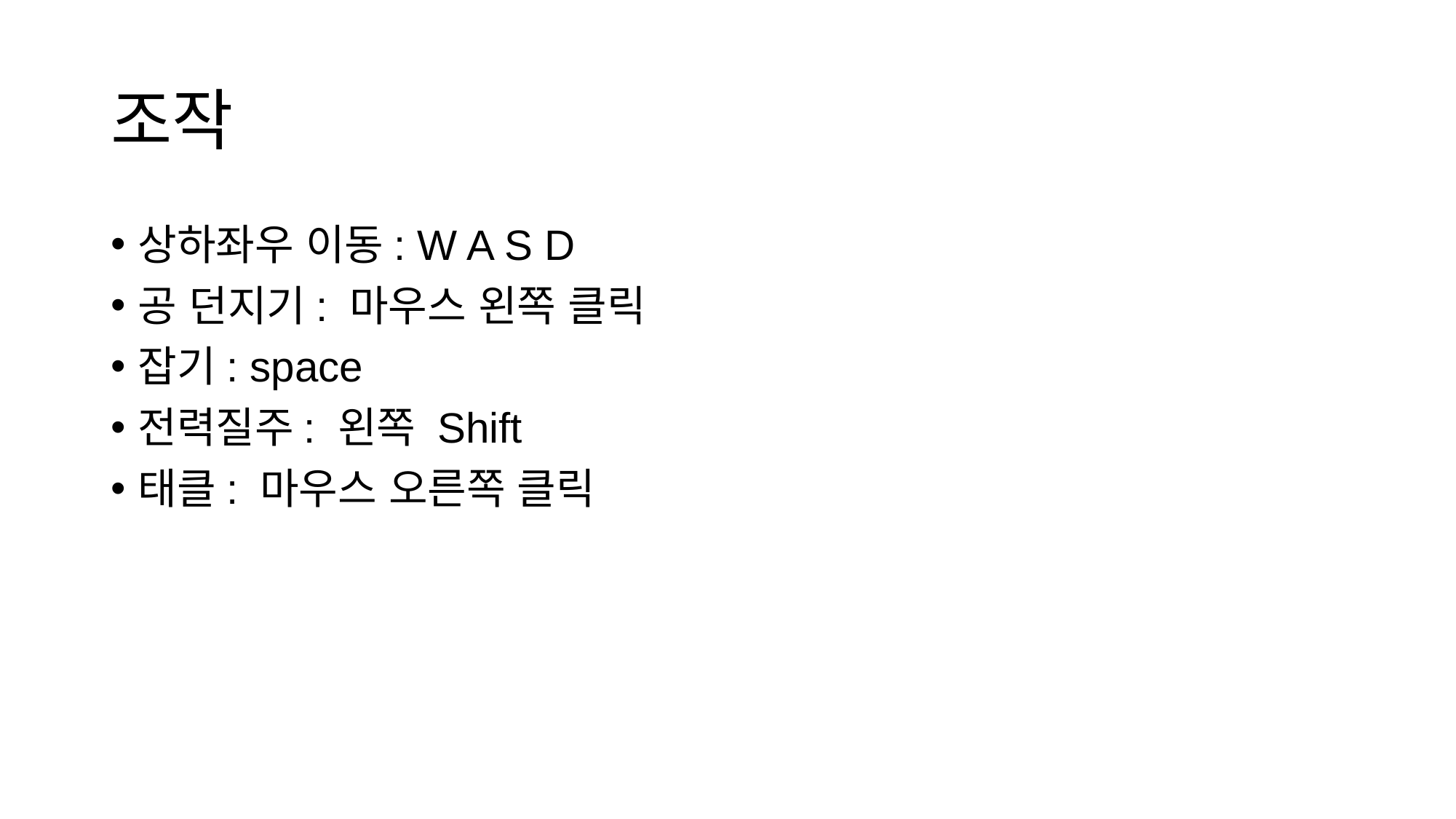

# 조작
상하좌우 이동: W A S D
공 던지기: 마우스 왼쪽 클릭
잡기: space
전력질주: 왼쪽 Shift
태클: 마우스 오른쪽 클릭